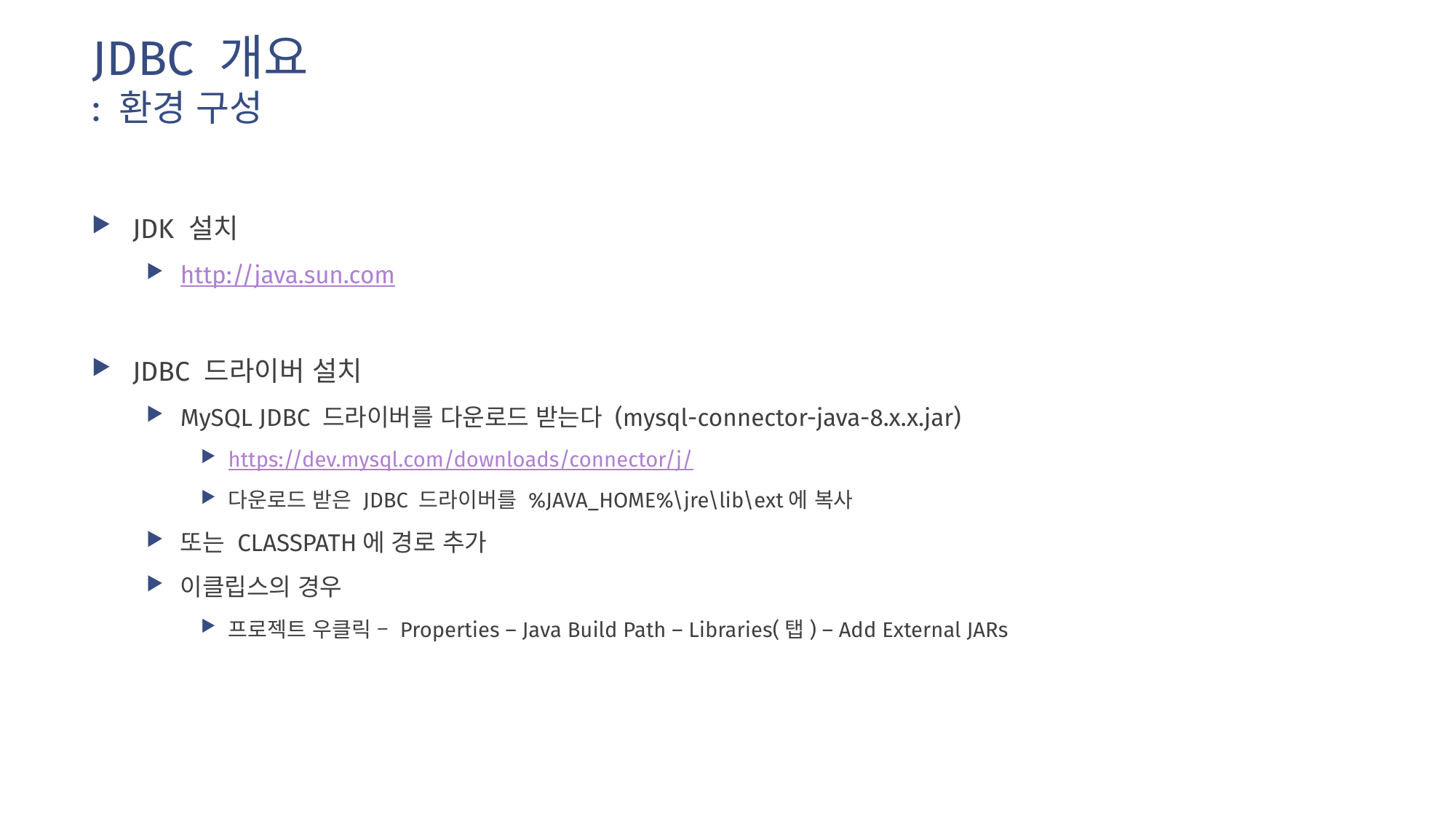

# JDBC 개요 : 환경 구성

JDK 설치
http://java.sun.com

JDBC 드라이버 설치
MySQL JDBC 드라이버를 다운로드 받는다 (mysql-connector-java-8.x.x.jar)
https://dev.mysql.com/downloads/connector/j/
다운로드 받은 JDBC 드라이버를 %JAVA_HOME%\jre\lib\ext에 복사
또는 CLASSPATH에 경로 추가
이클립스의 경우
프로젝트 우클릭 – Properties – Java Build Path – Libraries(탭) – Add External JARs